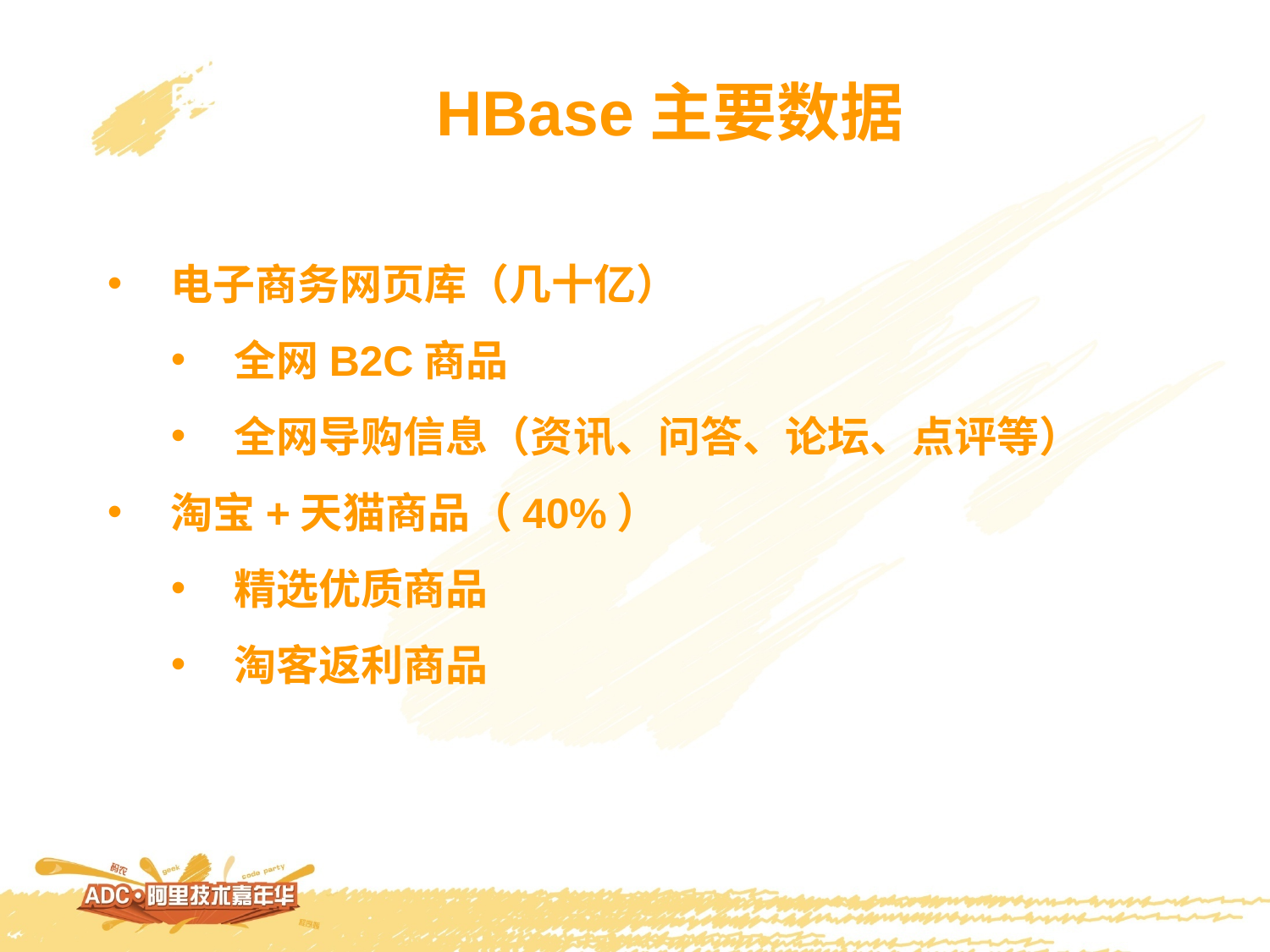

HBase主要数据
电子商务网页库（几十亿）
全网B2C商品
全网导购信息（资讯、问答、论坛、点评等）
淘宝+天猫商品（40%）
精选优质商品
淘客返利商品